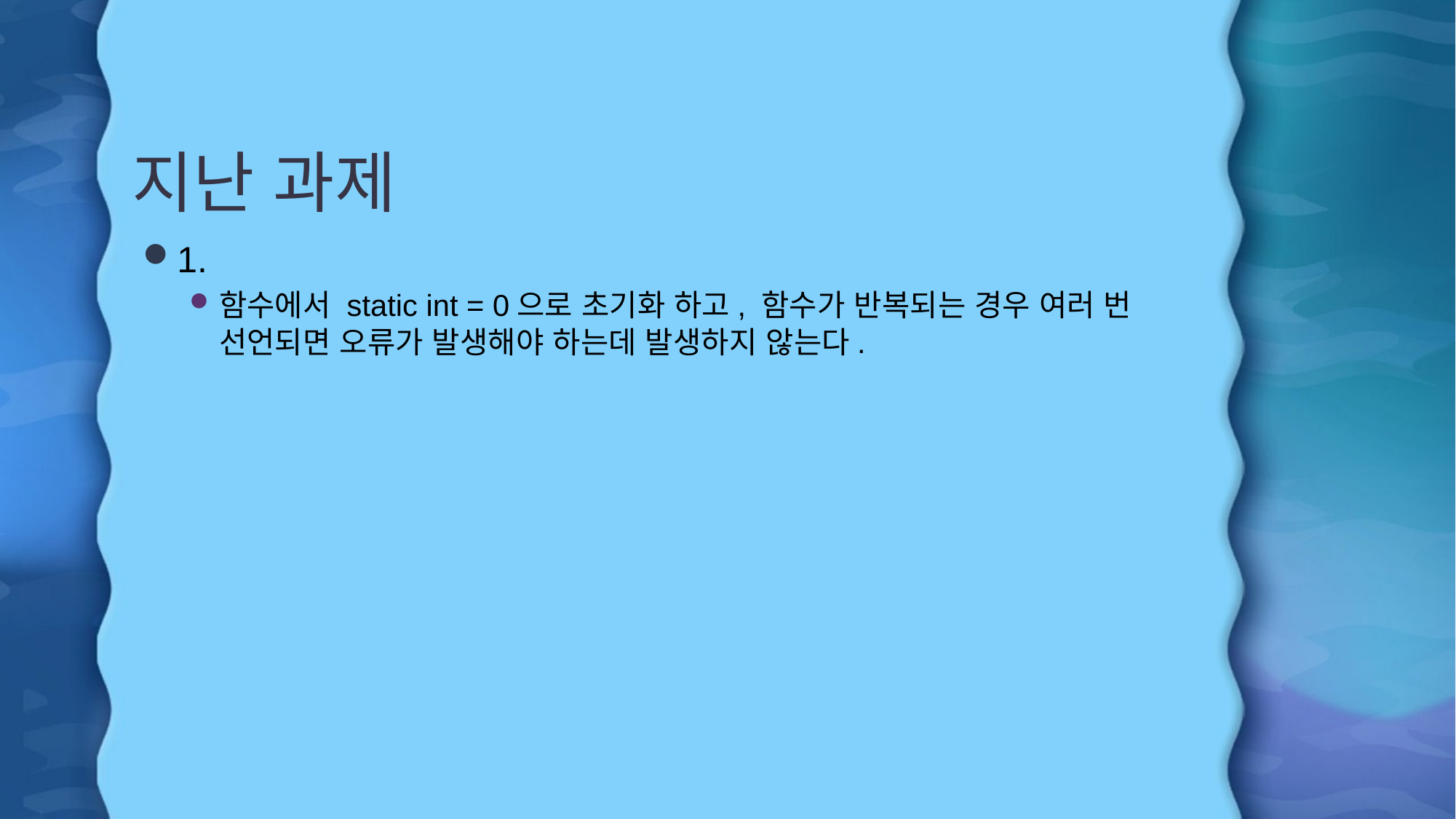

# 지난 과제
1.
함수에서 static int = 0으로 초기화 하고, 함수가 반복되는 경우 여러 번 선언되면 오류가 발생해야 하는데 발생하지 않는다.